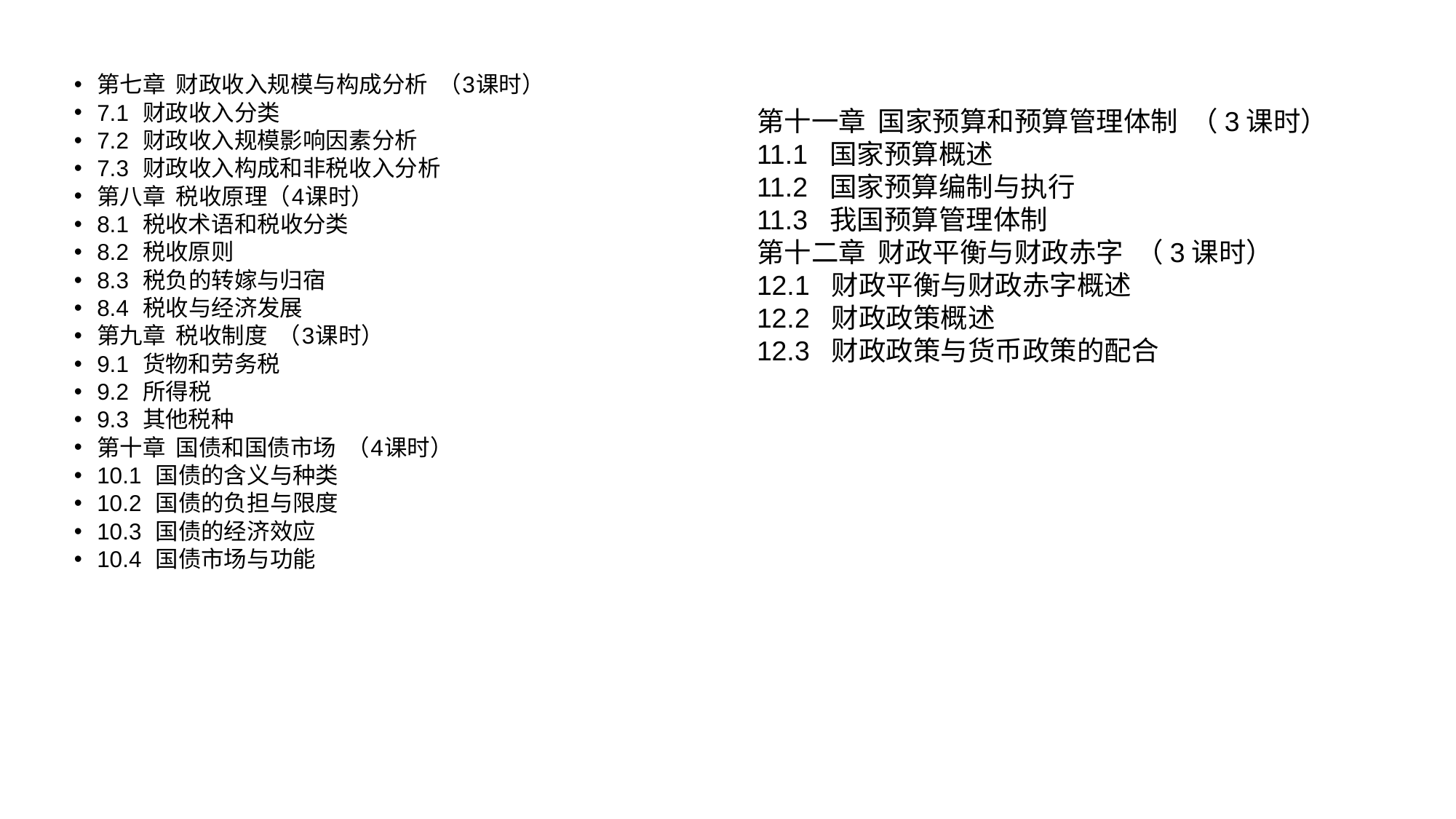

第七章  财政收入规模与构成分析  （3课时）
7.1  财政收入分类
7.2  财政收入规模影响因素分析
7.3  财政收入构成和非税收入分析
第八章  税收原理（4课时）
8.1  税收术语和税收分类
8.2  税收原则
8.3  税负的转嫁与归宿
8.4  税收与经济发展
第九章  税收制度  （3课时）
9.1  货物和劳务税
9.2  所得税
9.3  其他税种
第十章  国债和国债市场  （4课时）
10.1  国债的含义与种类
10.2  国债的负担与限度
10.3  国债的经济效应
10.4  国债市场与功能

第十一章  国家预算和预算管理体制  （3课时）
11.1  国家预算概述
11.2  国家预算编制与执行
11.3  我国预算管理体制
第十二章  财政平衡与财政赤字  （3课时）
12.1  财政平衡与财政赤字概述
12.2  财政政策概述
12.3  财政政策与货币政策的配合